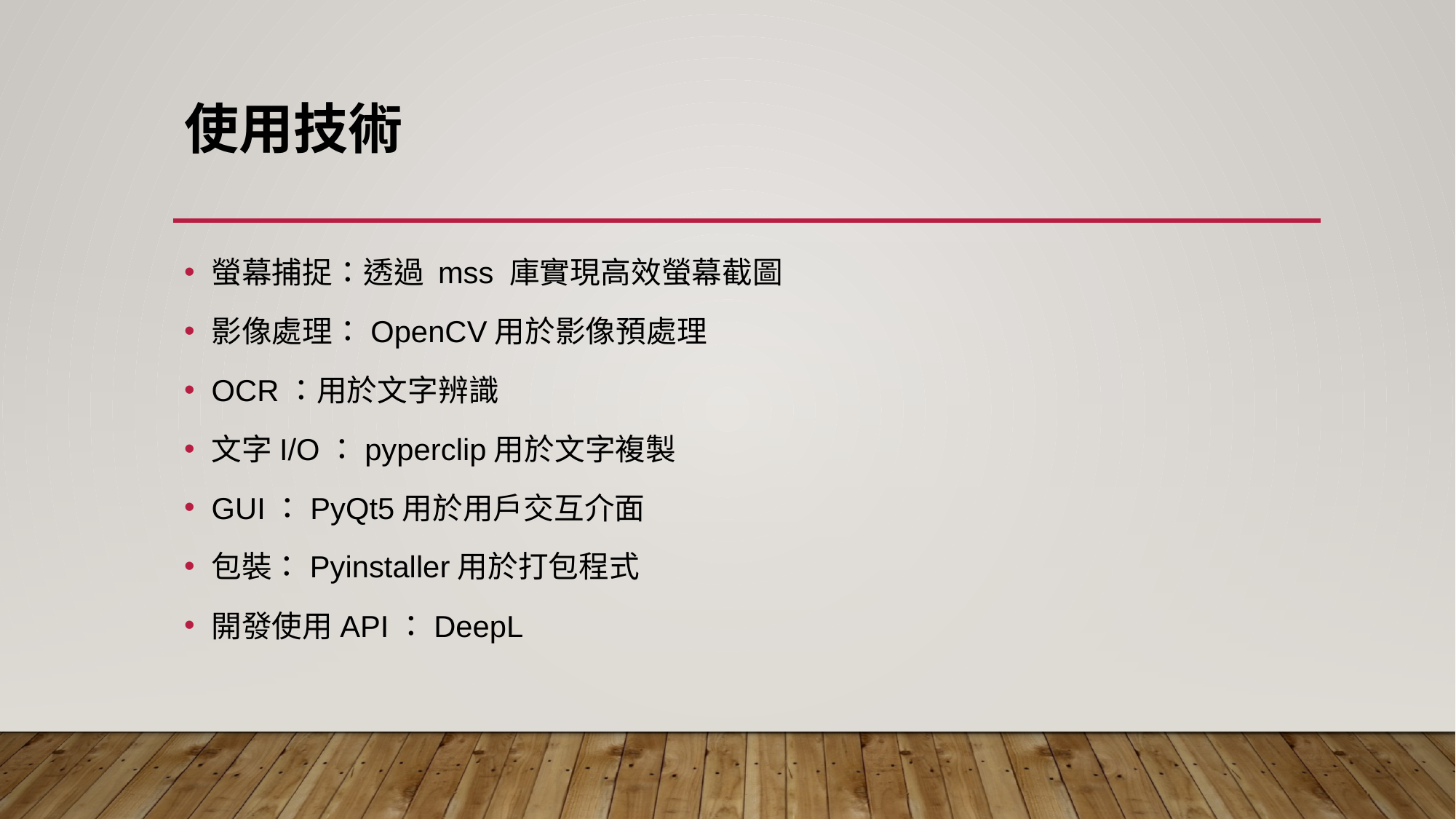

# 使用技術
螢幕捕捉：透過 mss 庫實現高效螢幕截圖
影像處理：OpenCV用於影像預處理
OCR：用於文字辨識
文字I/O：pyperclip用於文字複製
GUI：PyQt5用於用戶交互介面
包裝：Pyinstaller用於打包程式
開發使用API：DeepL